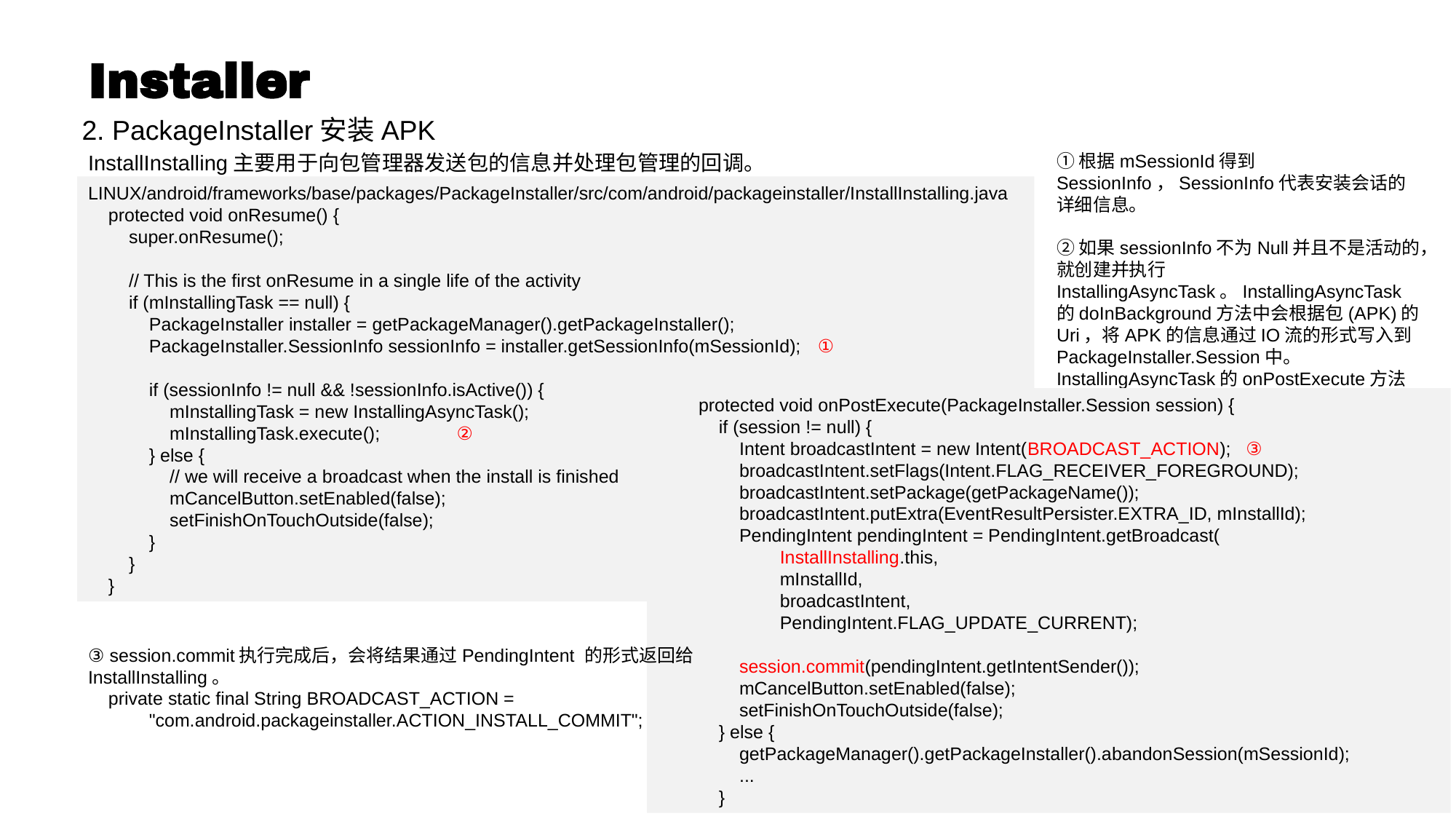

# Installer
2. PackageInstaller安装APK
InstallInstalling主要用于向包管理器发送包的信息并处理包管理的回调。
①根据mSessionId得到SessionInfo，SessionInfo代表安装会话的详细信息。

②如果sessionInfo不为Null并且不是活动的，就创建并执行InstallingAsyncTask。InstallingAsyncTask的doInBackground方法中会根据包(APK)的Uri，将APK的信息通过IO流的形式写入到PackageInstaller.Session中。
InstallingAsyncTask的onPostExecute方法会通过进程间通信和PKMS交互。
LINUX/android/frameworks/base/packages/PackageInstaller/src/com/android/packageinstaller/InstallInstalling.java
    protected void onResume() {
        super.onResume();

        // This is the first onResume in a single life of the activity
        if (mInstallingTask == null) {
            PackageInstaller installer = getPackageManager().getPackageInstaller();
            PackageInstaller.SessionInfo sessionInfo = installer.getSessionInfo(mSessionId);   ①

            if (sessionInfo != null && !sessionInfo.isActive()) {
                mInstallingTask = new InstallingAsyncTask();
                mInstallingTask.execute();               ②
            } else {
                // we will receive a broadcast when the install is finished
                mCancelButton.setEnabled(false);
                setFinishOnTouchOutside(false);
            }
        }
    }
        protected void onPostExecute(PackageInstaller.Session session) {
            if (session != null) {
                Intent broadcastIntent = new Intent(BROADCAST_ACTION);   ③
                broadcastIntent.setFlags(Intent.FLAG_RECEIVER_FOREGROUND);
                broadcastIntent.setPackage(getPackageName());
                broadcastIntent.putExtra(EventResultPersister.EXTRA_ID, mInstallId);
                PendingIntent pendingIntent = PendingIntent.getBroadcast(
                        InstallInstalling.this,
                        mInstallId,
                        broadcastIntent,
                        PendingIntent.FLAG_UPDATE_CURRENT);

                session.commit(pendingIntent.getIntentSender());
                mCancelButton.setEnabled(false);
                setFinishOnTouchOutside(false);
            } else {
                getPackageManager().getPackageInstaller().abandonSession(mSessionId);
                ...
            }
③ session.commit执行完成后，会将结果通过PendingIntent 的形式返回给InstallInstalling。
    private static final String BROADCAST_ACTION =
            "com.android.packageinstaller.ACTION_INSTALL_COMMIT";